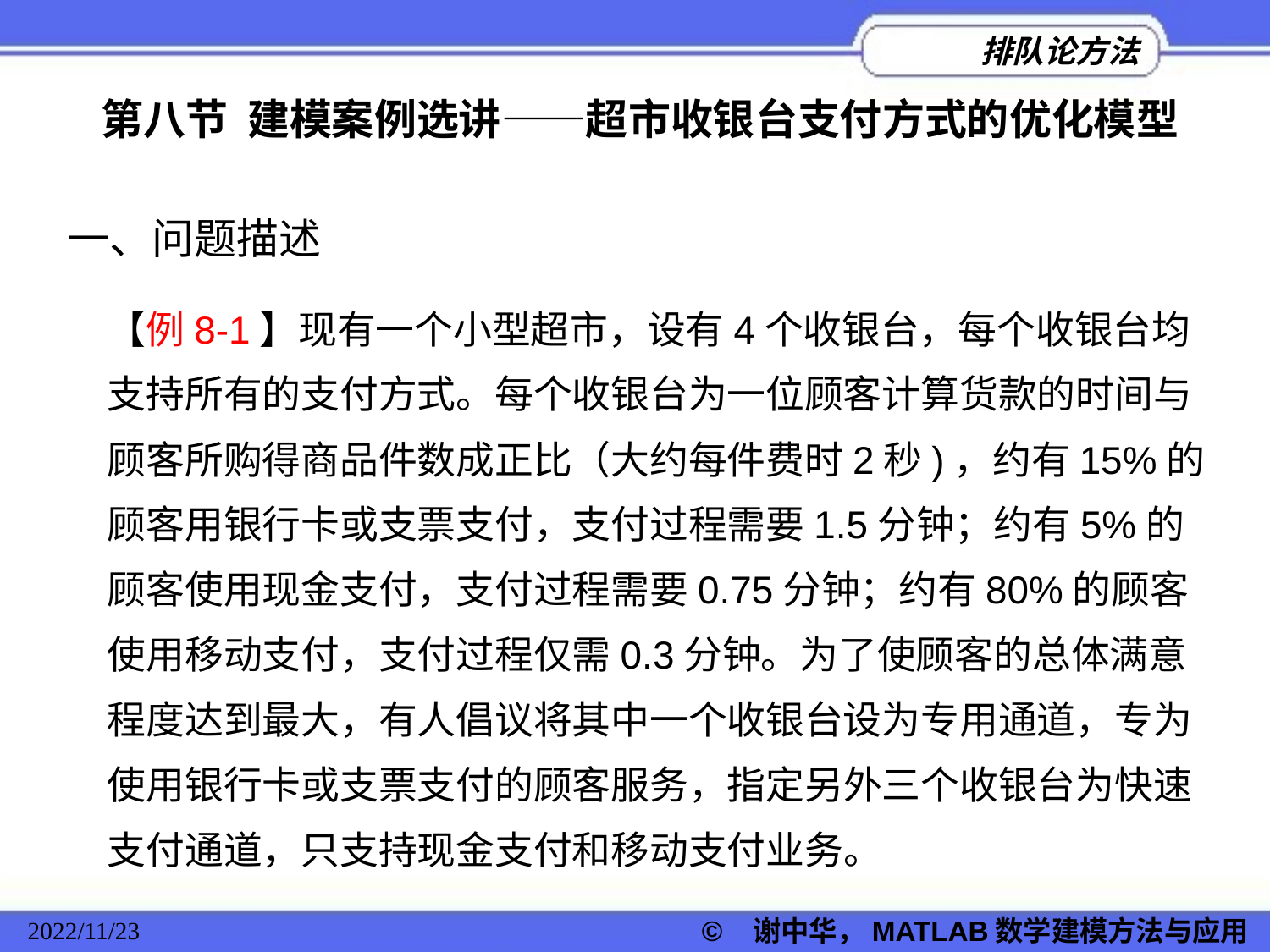

第八节  建模案例选讲——超市收银台支付方式的优化模型
一、问题描述
【例8-1】现有一个小型超市，设有4个收银台，每个收银台均支持所有的支付方式。每个收银台为一位顾客计算货款的时间与顾客所购得商品件数成正比（大约每件费时2秒)，约有15%的顾客用银行卡或支票支付，支付过程需要1.5分钟；约有5%的顾客使用现金支付，支付过程需要0.75分钟；约有80%的顾客使用移动支付，支付过程仅需0.3分钟。为了使顾客的总体满意程度达到最大，有人倡议将其中一个收银台设为专用通道，专为使用银行卡或支票支付的顾客服务，指定另外三个收银台为快速支付通道，只支持现金支付和移动支付业务。
2022/11/23
©   谢中华，MATLAB数学建模方法与应用